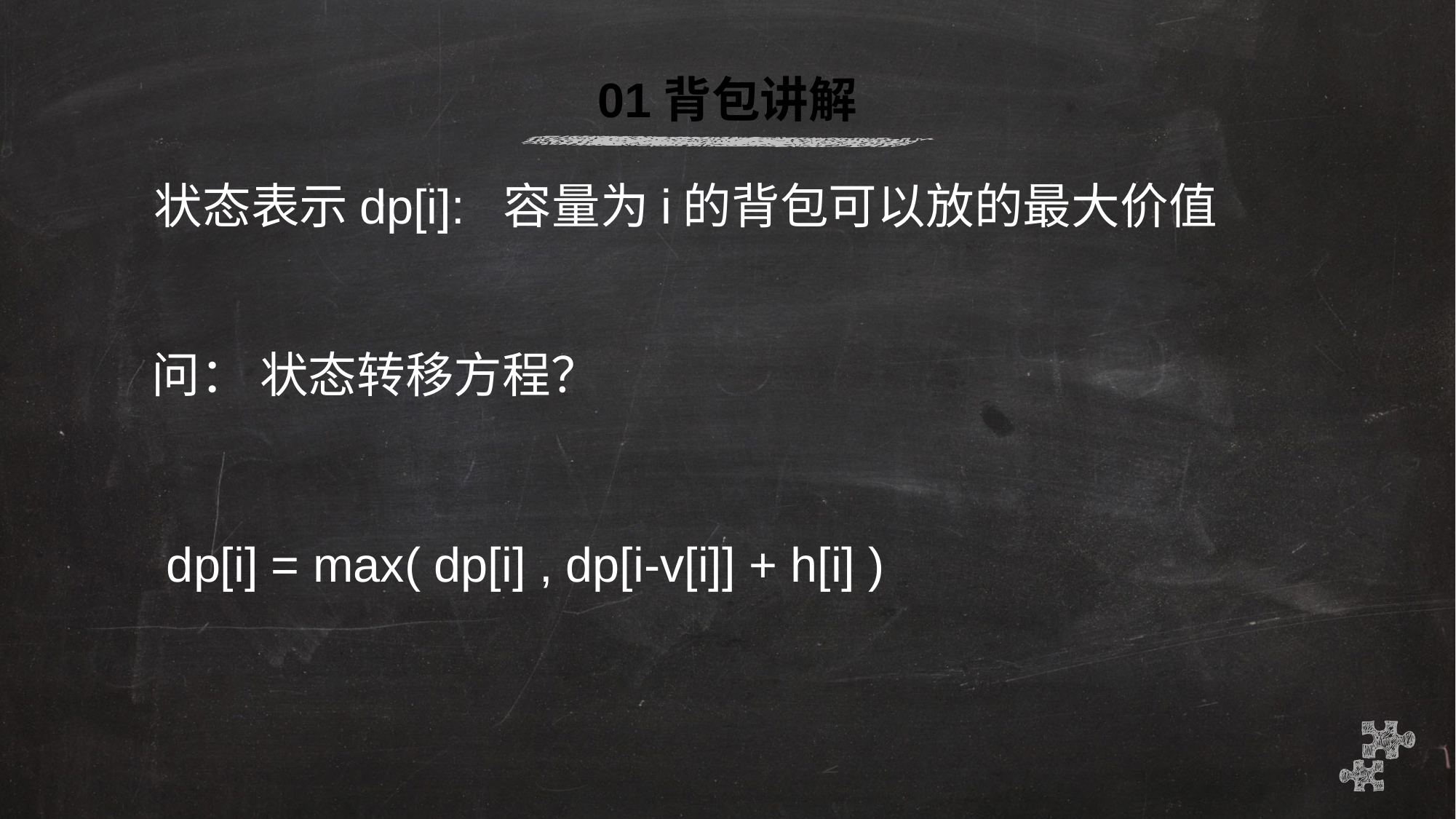

01背包讲解

状态表示dp[i]:  容量为i的背包可以放的最大价值
问： 状态转移方程？
dp[i] = max( dp[i] , dp[i-v[i]] + h[i] )